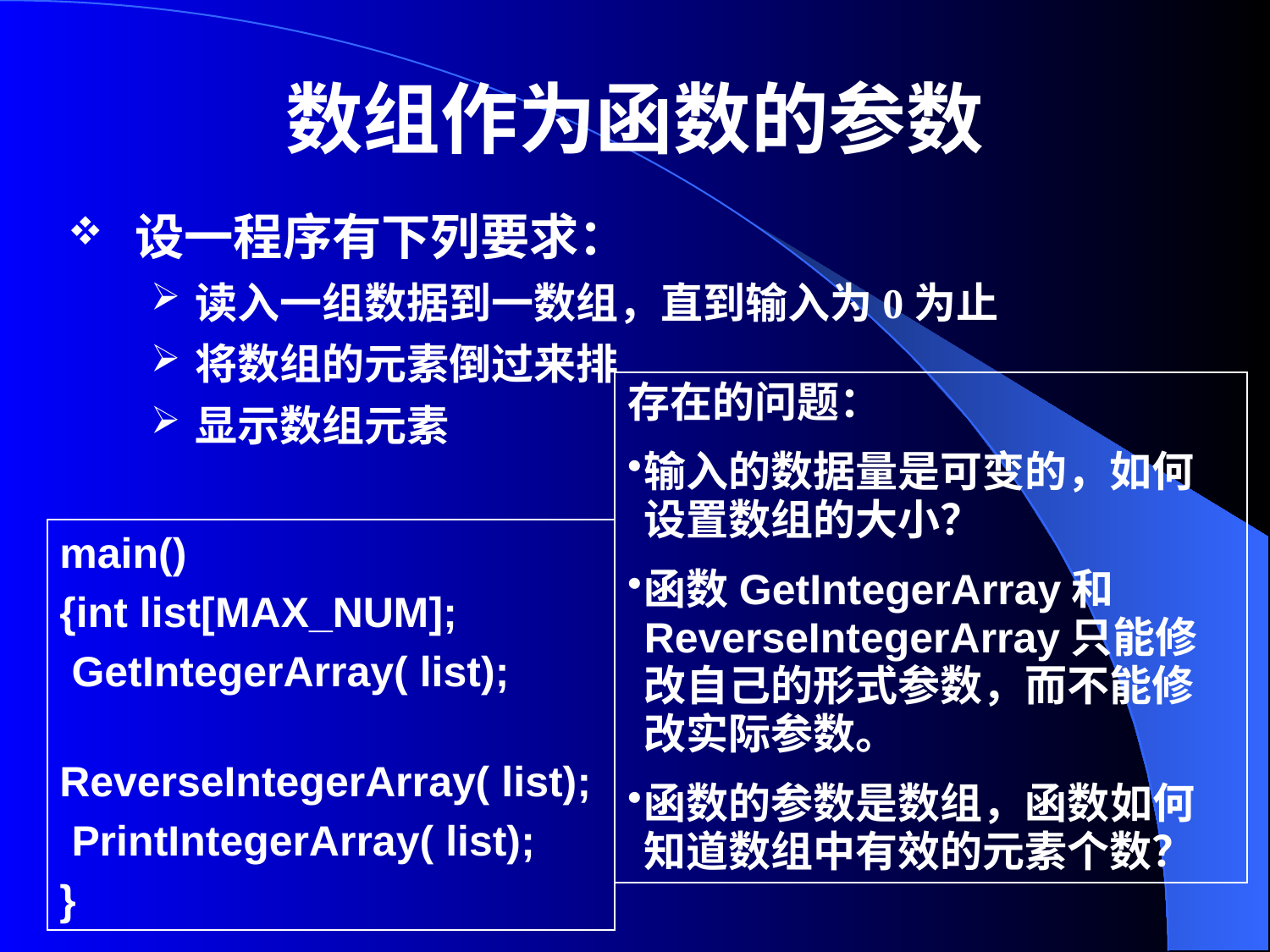

# 数组作为函数的参数
设一程序有下列要求：
读入一组数据到一数组，直到输入为0为止
将数组的元素倒过来排
显示数组元素
存在的问题：
输入的数据量是可变的，如何设置数组的大小？
函数GetIntegerArray和ReverseIntegerArray只能修改自己的形式参数，而不能修改实际参数。
函数的参数是数组，函数如何知道数组中有效的元素个数？
main()
{int list[MAX_NUM];
 GetIntegerArray( list);
 ReverseIntegerArray( list);
 PrintIntegerArray( list);
}